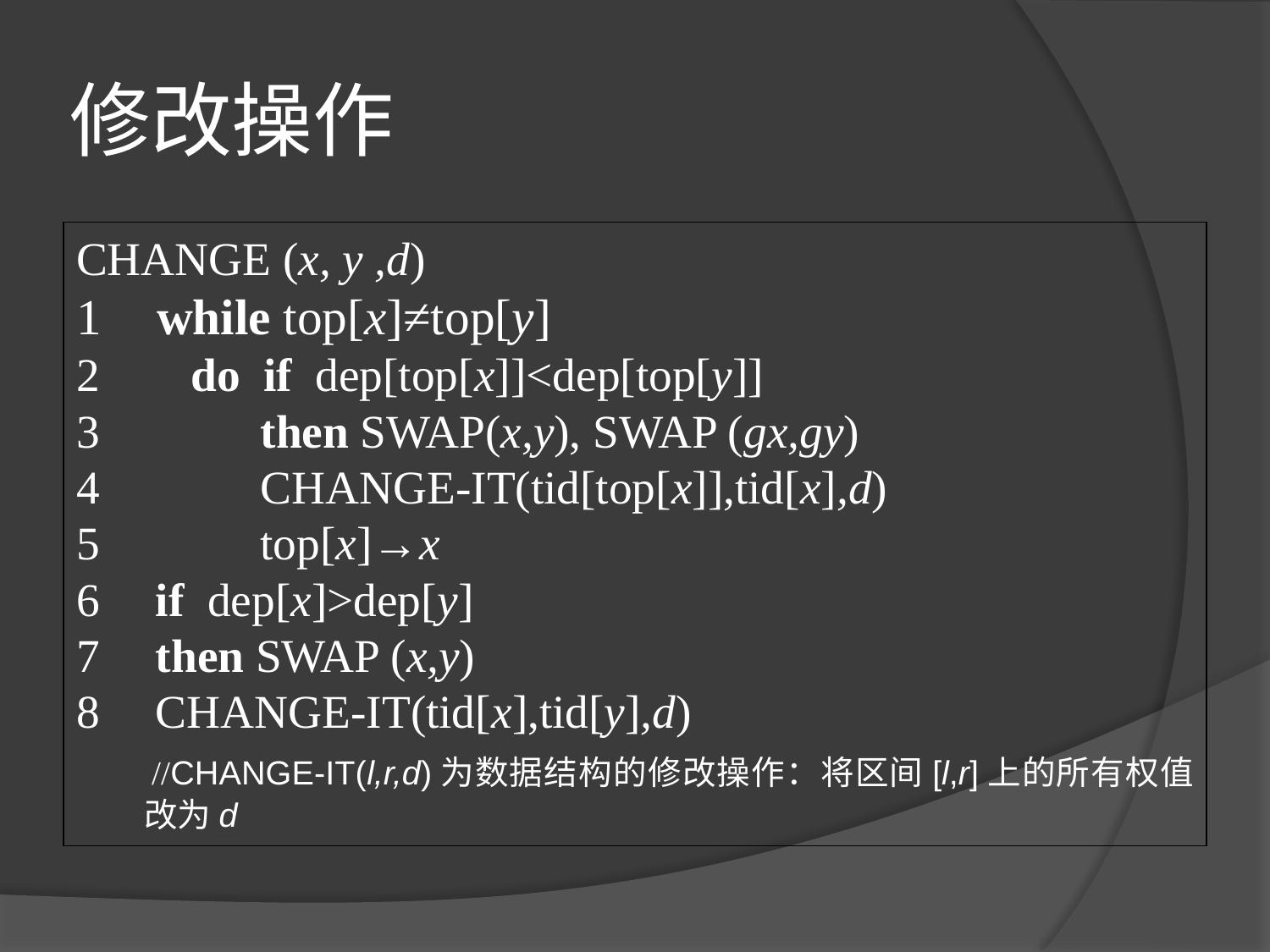

# 修改操作
CHANGE (x, y ,d)
 while top[x]≠top[y]
    do  if  dep[top[x]]<dep[top[y]]
          then SWAP(x,y), SWAP (gx,gy)
          CHANGE-IT(tid[top[x]],tid[x],d)
          top[x]→x
 if  dep[x]>dep[y]
 then SWAP (x,y)
 CHANGE-IT(tid[x],tid[y],d)
      //CHANGE-IT(l,r,d)为数据结构的修改操作：将区间[l,r]上的所有权值改为d